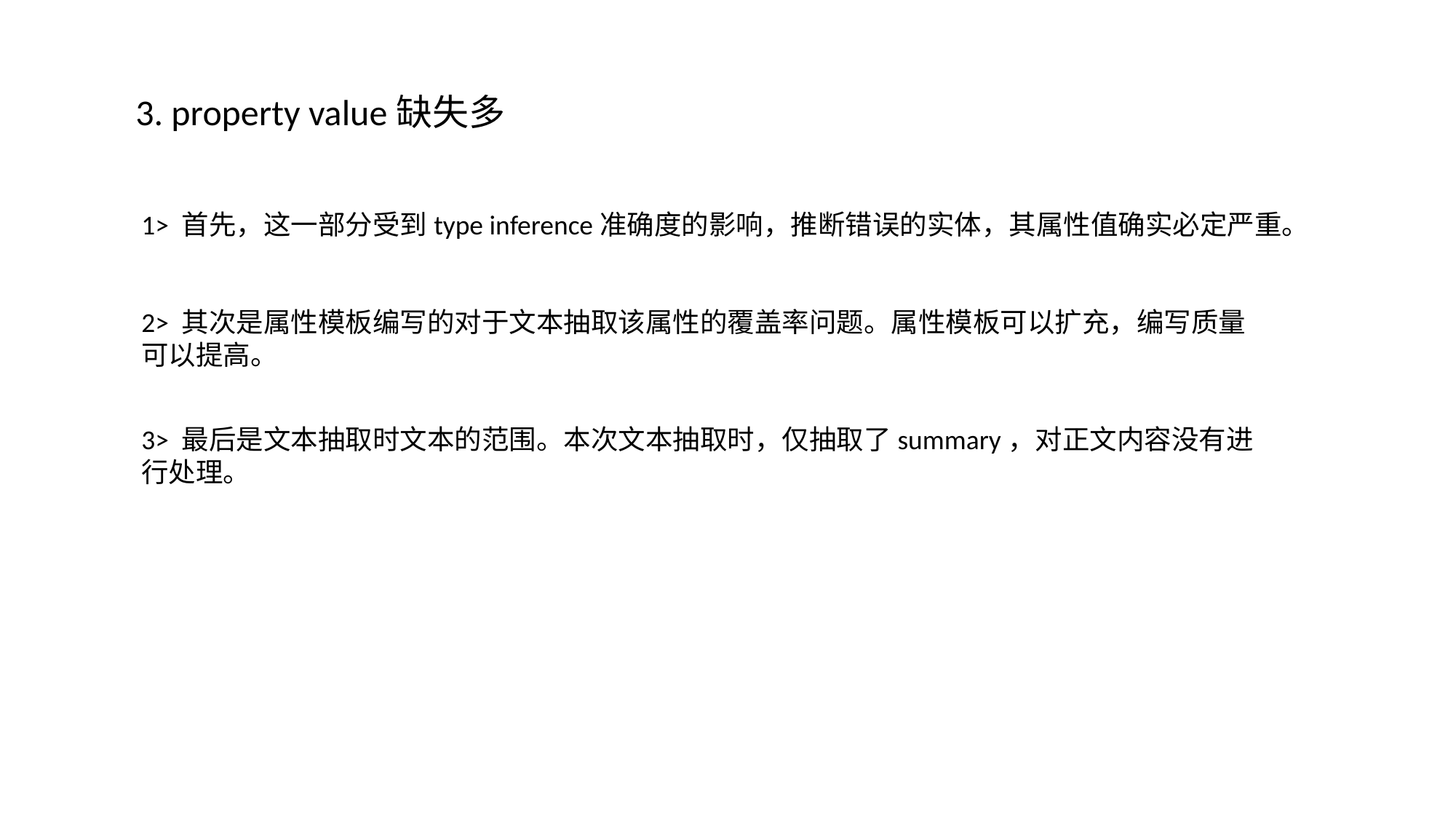

3. property value缺失多
1> 首先，这一部分受到type inference准确度的影响，推断错误的实体，其属性值确实必定严重。
2> 其次是属性模板编写的对于文本抽取该属性的覆盖率问题。属性模板可以扩充，编写质量可以提高。
3> 最后是文本抽取时文本的范围。本次文本抽取时，仅抽取了summary，对正文内容没有进行处理。